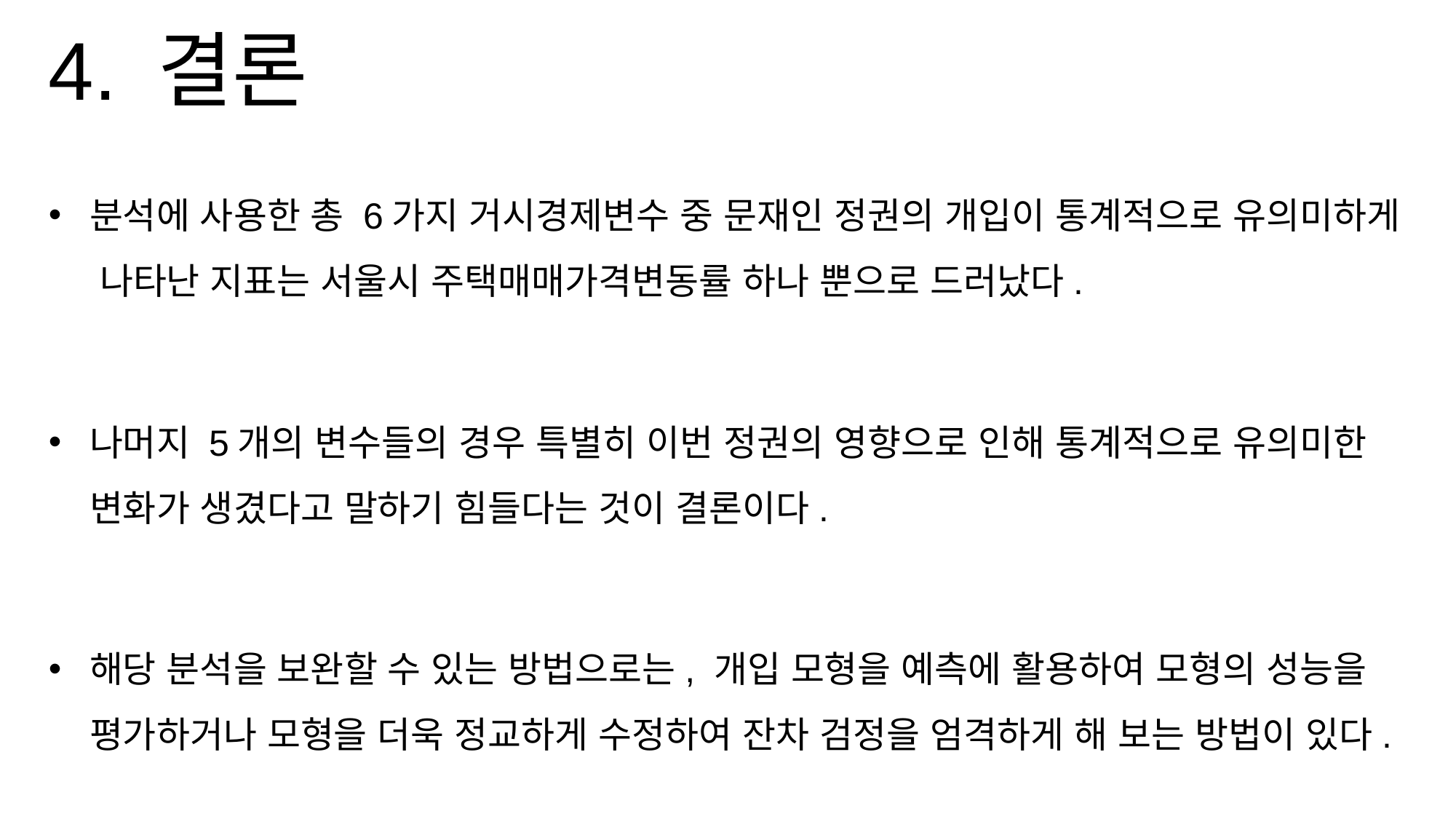

# 4. 결론
분석에 사용한 총 6가지 거시경제변수 중 문재인 정권의 개입이 통계적으로 유의미하게  나타난 지표는 서울시 주택매매가격변동률 하나 뿐으로 드러났다.

나머지 5개의 변수들의 경우 특별히 이번 정권의 영향으로 인해 통계적으로 유의미한 변화가 생겼다고 말하기 힘들다는 것이 결론이다.

해당 분석을 보완할 수 있는 방법으로는, 개입 모형을 예측에 활용하여 모형의 성능을 평가하거나 모형을 더욱 정교하게 수정하여 잔차 검정을 엄격하게 해 보는 방법이 있다.